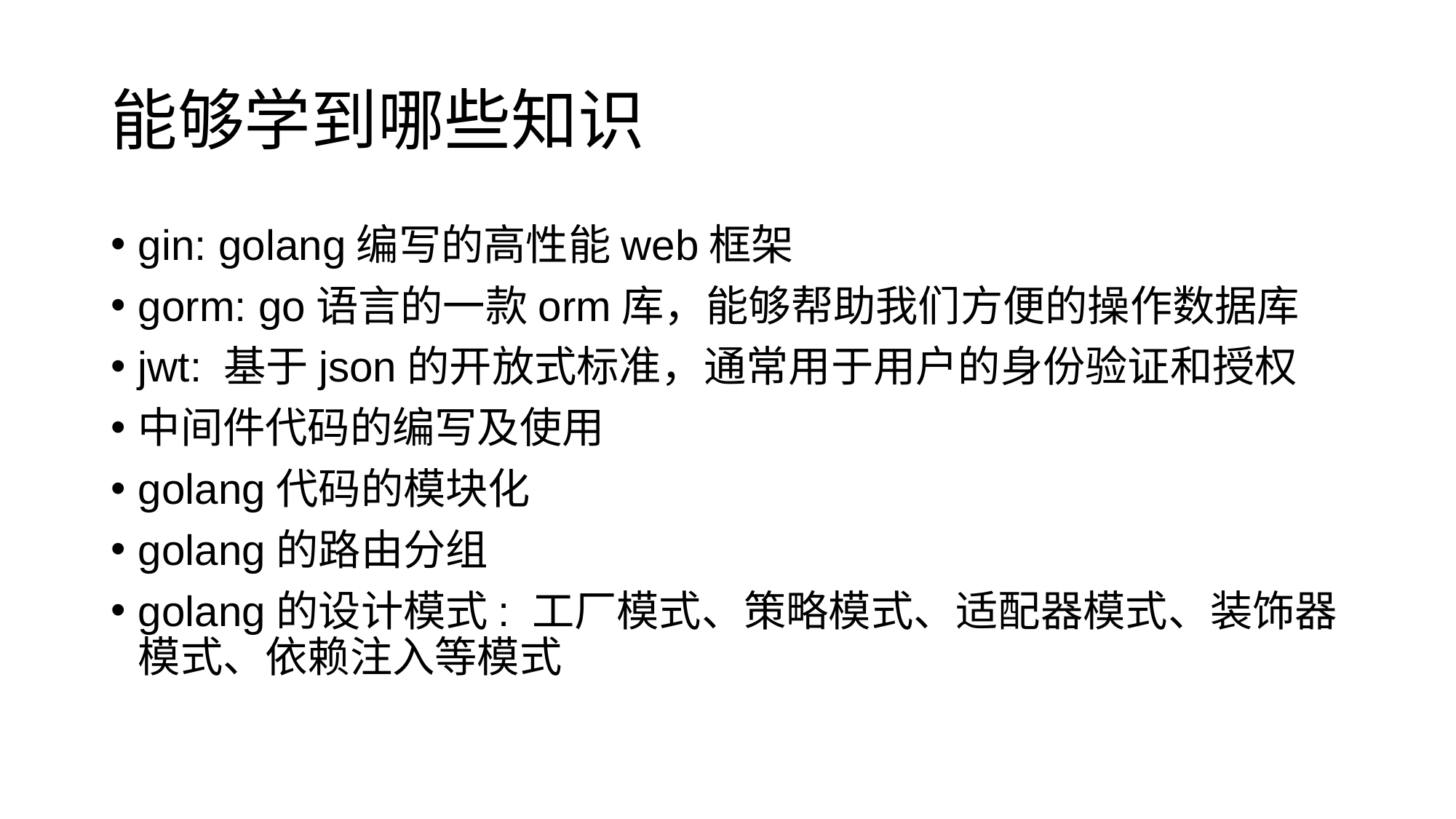

# 能够学到哪些知识
gin: golang编写的高性能web框架
gorm: go语言的一款orm库，能够帮助我们方便的操作数据库
jwt: 基于json的开放式标准，通常用于用户的身份验证和授权
中间件代码的编写及使用
golang代码的模块化
golang的路由分组
golang的设计模式: 工厂模式、策略模式、适配器模式、装饰器模式、依赖注入等模式